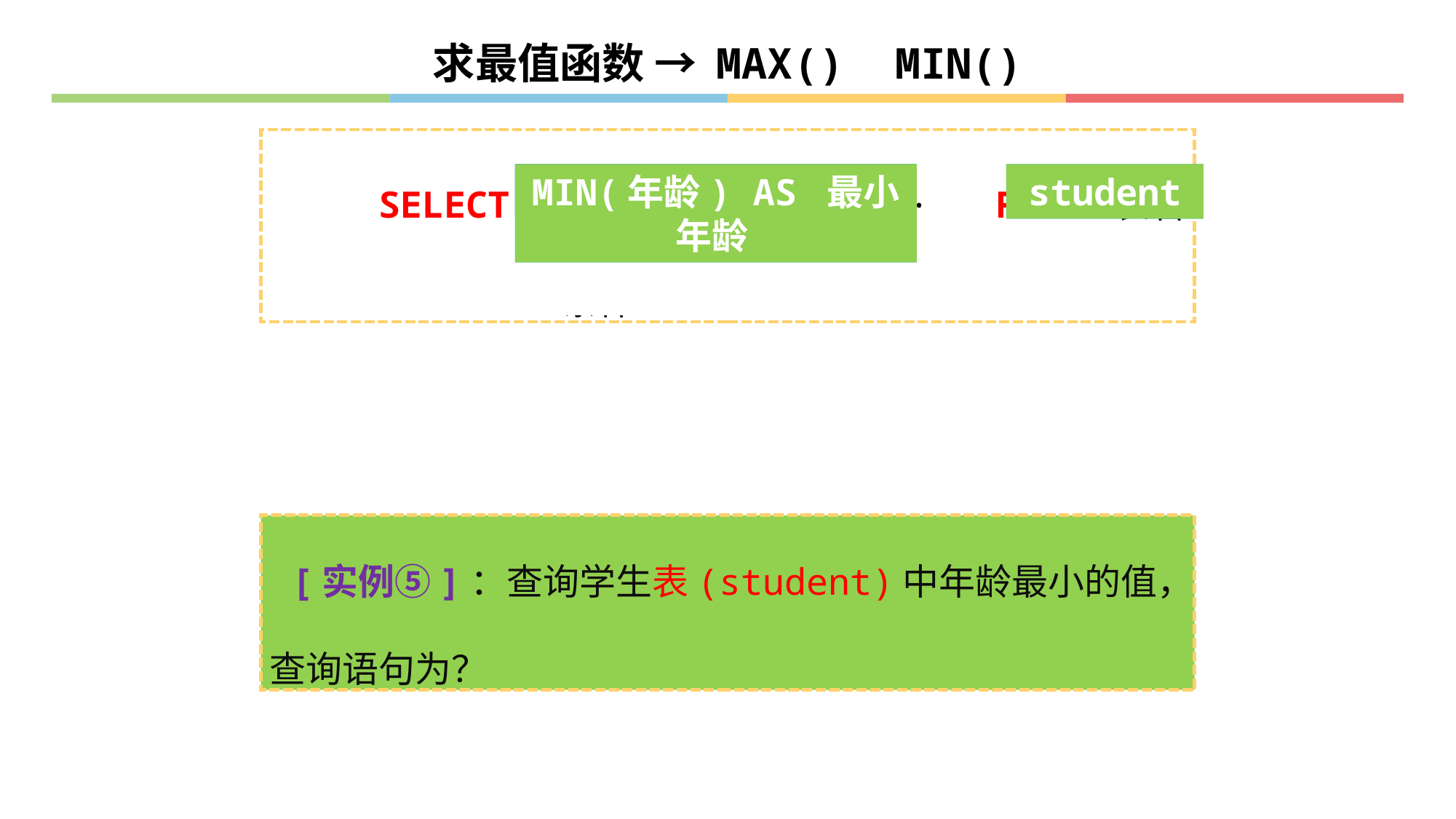

求最值函数 → MAX()  MIN()
     SELECT   字段1,字段2, ···   FROM 表名
       WHERE 条件
最大图书数量
MAX(数量) AS 最大数量
MIN(年龄) AS 最小年龄
books
student

 [实例⑤]：查询图书表(books)中图书数量最多的图书记录，查询语句为？
 [实例⑤]：查询学生表(student)中年龄最小的值，查询语句为？